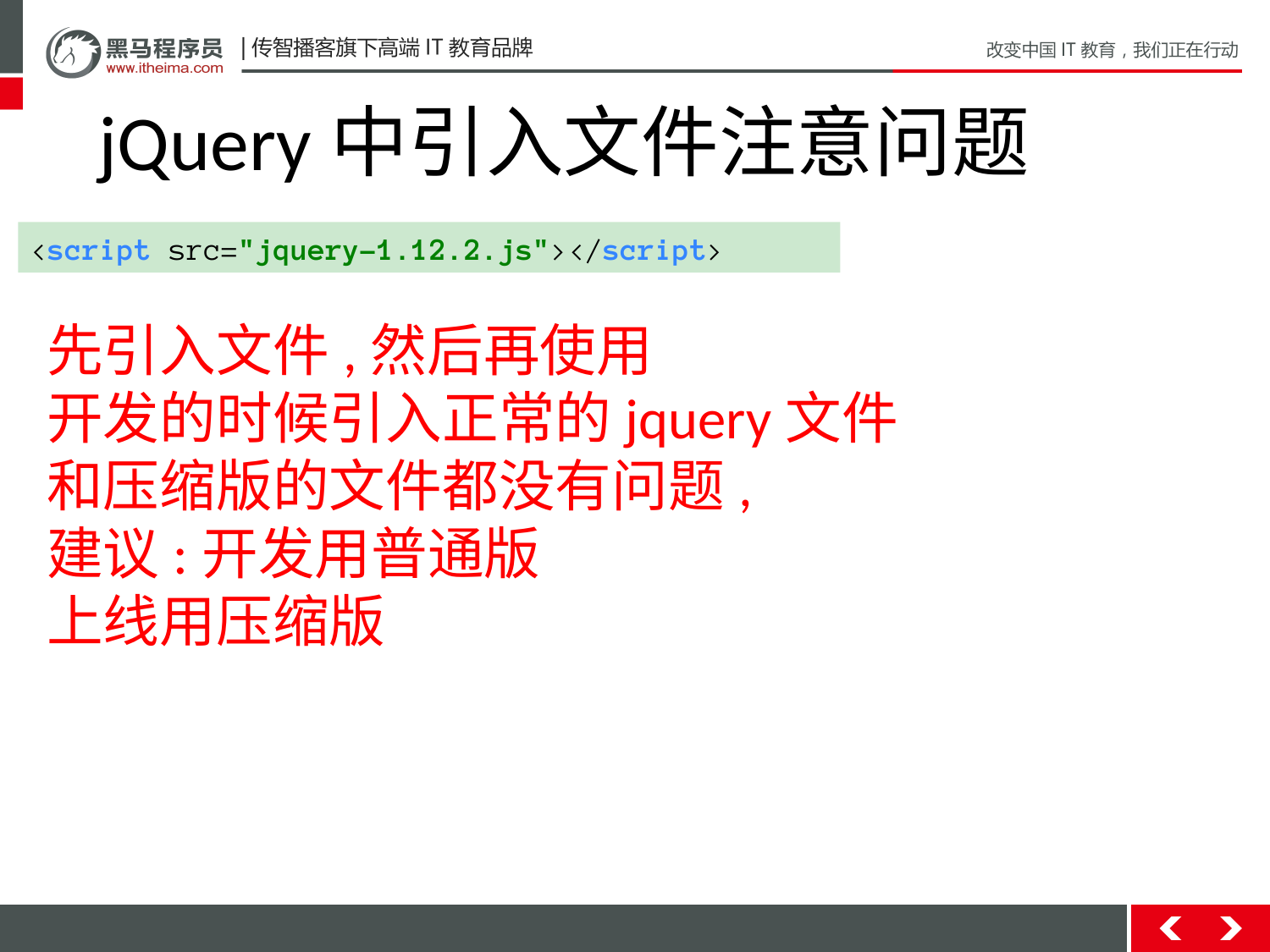

jQuery中引入文件注意问题
<script src="jquery-1.12.2.js"></script>
先引入文件,然后再使用
开发的时候引入正常的jquery文件和压缩版的文件都没有问题,
建议:开发用普通版
上线用压缩版